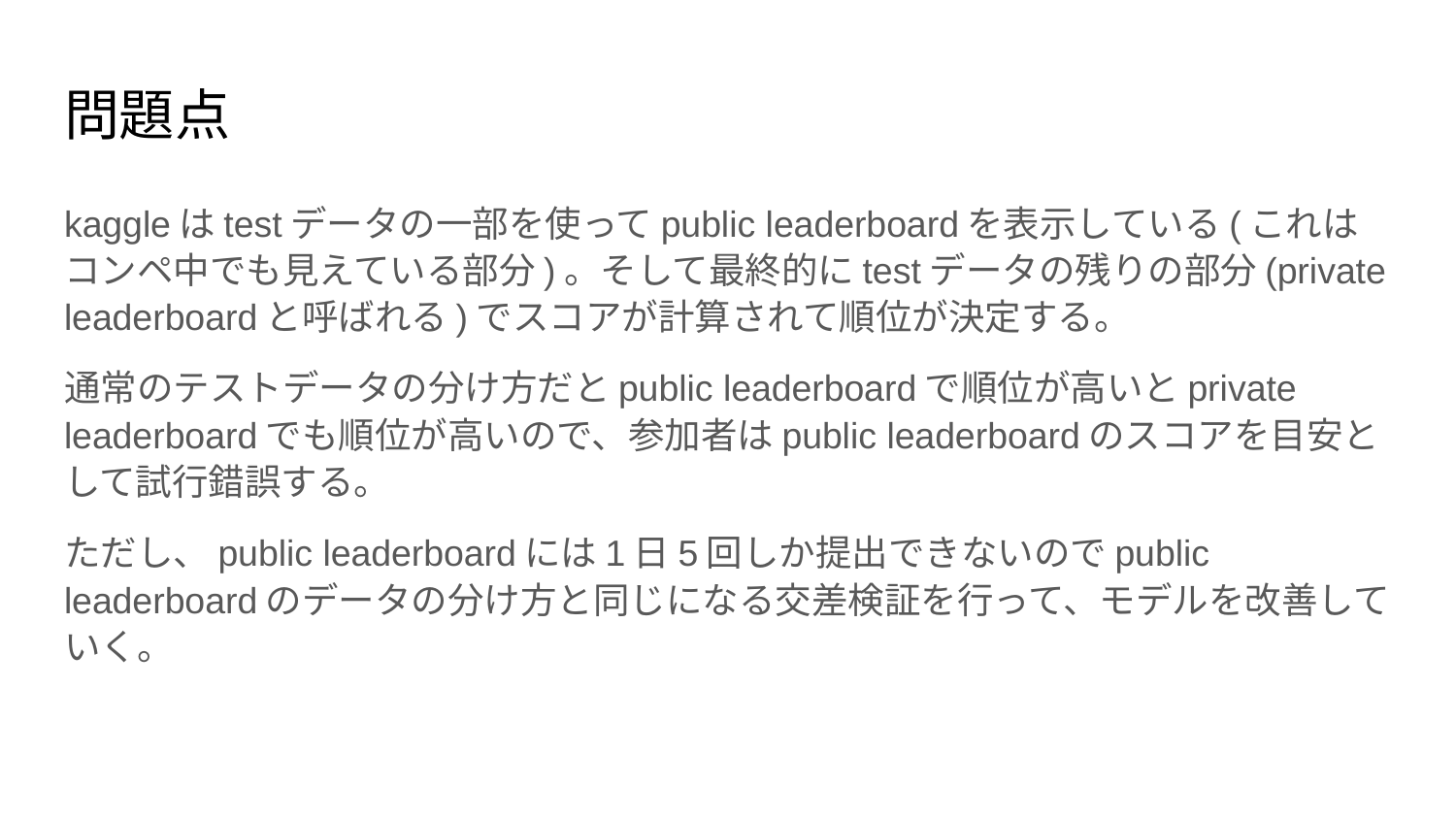

# 問題点
kaggleはtestデータの一部を使ってpublic leaderboardを表示している(これはコンペ中でも見えている部分)。そして最終的にtestデータの残りの部分(private leaderboardと呼ばれる)でスコアが計算されて順位が決定する。
通常のテストデータの分け方だとpublic leaderboardで順位が高いとprivate leaderboardでも順位が高いので、参加者はpublic leaderboardのスコアを目安として試行錯誤する。
ただし、public leaderboardには1日5回しか提出できないのでpublic leaderboardのデータの分け方と同じになる交差検証を行って、モデルを改善していく。